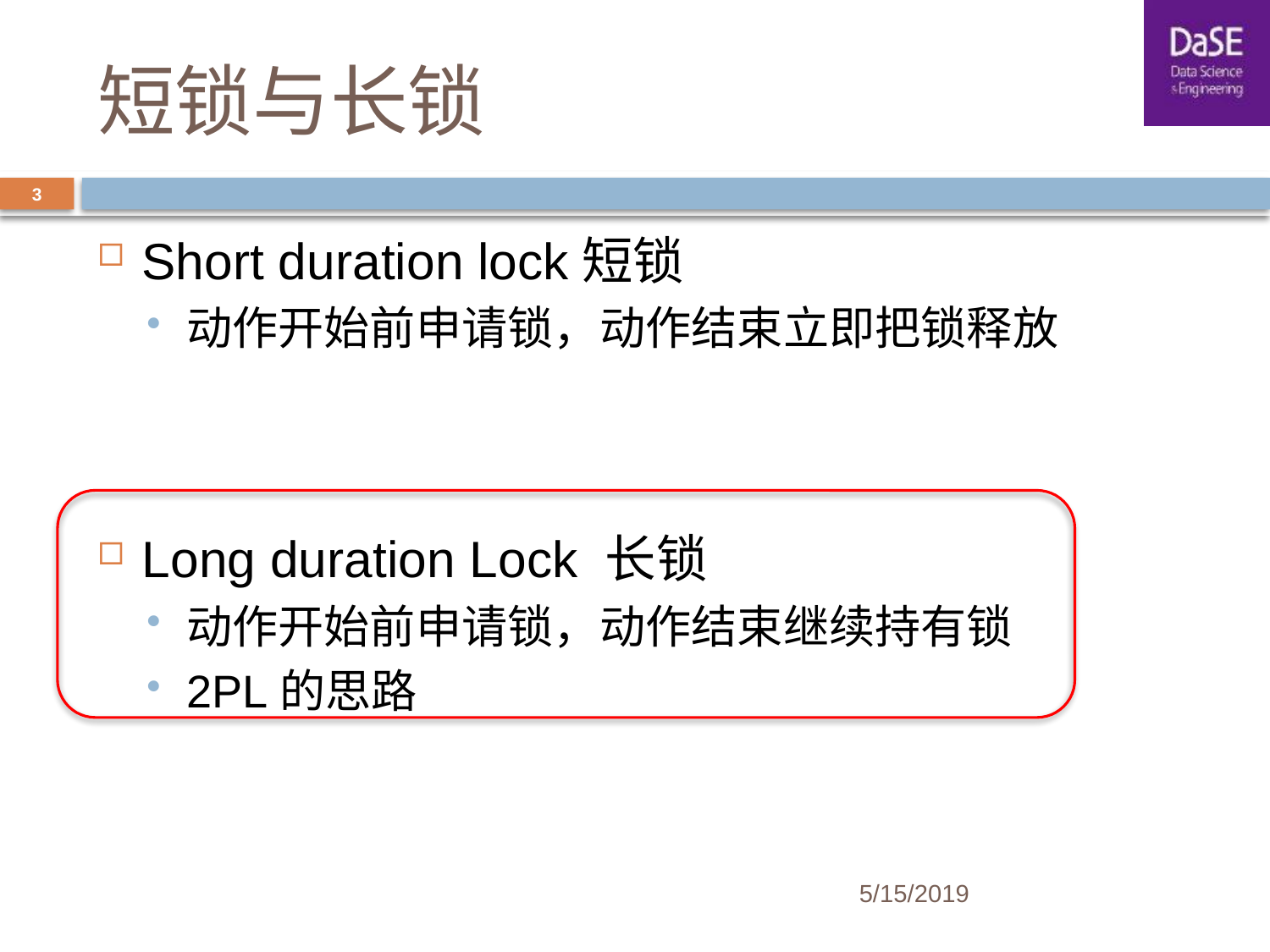

# 短锁与长锁
3
Short duration lock短锁
动作开始前申请锁，动作结束立即把锁释放

Long duration Lock 长锁
动作开始前申请锁，动作结束继续持有锁
2PL的思路

5/15/2019